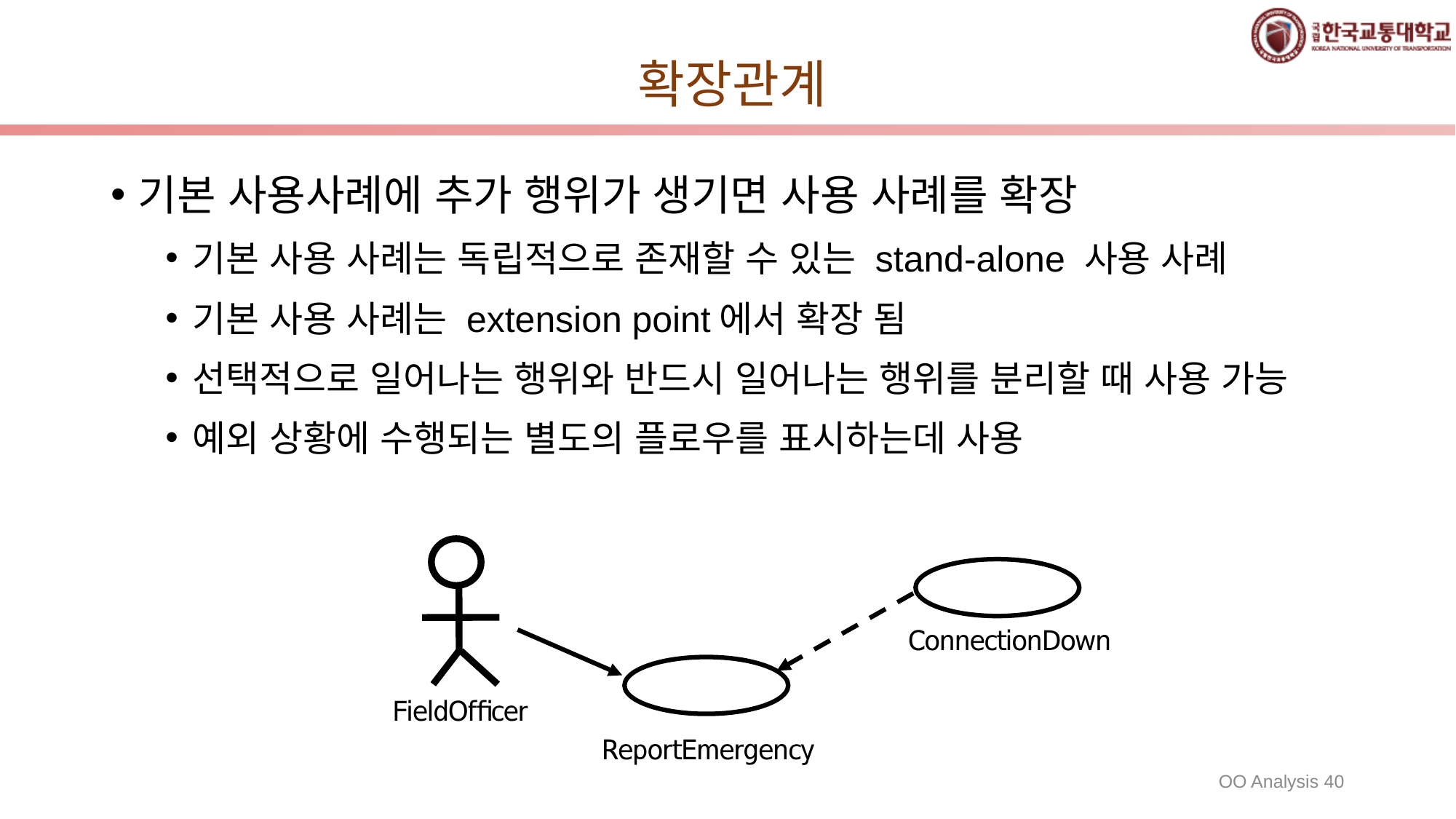

# 확장관계
기본 사용사례에 추가 행위가 생기면 사용 사례를 확장
기본 사용 사례는 독립적으로 존재할 수 있는 stand-alone 사용 사례
기본 사용 사례는 extension point에서 확장 됨
선택적으로 일어나는 행위와 반드시 일어나는 행위를 분리할 때 사용 가능
예외 상황에 수행되는 별도의 플로우를 표시하는데 사용

ConnectionDown

FieldOfficer
ReportEmergency
OO Analysis 40